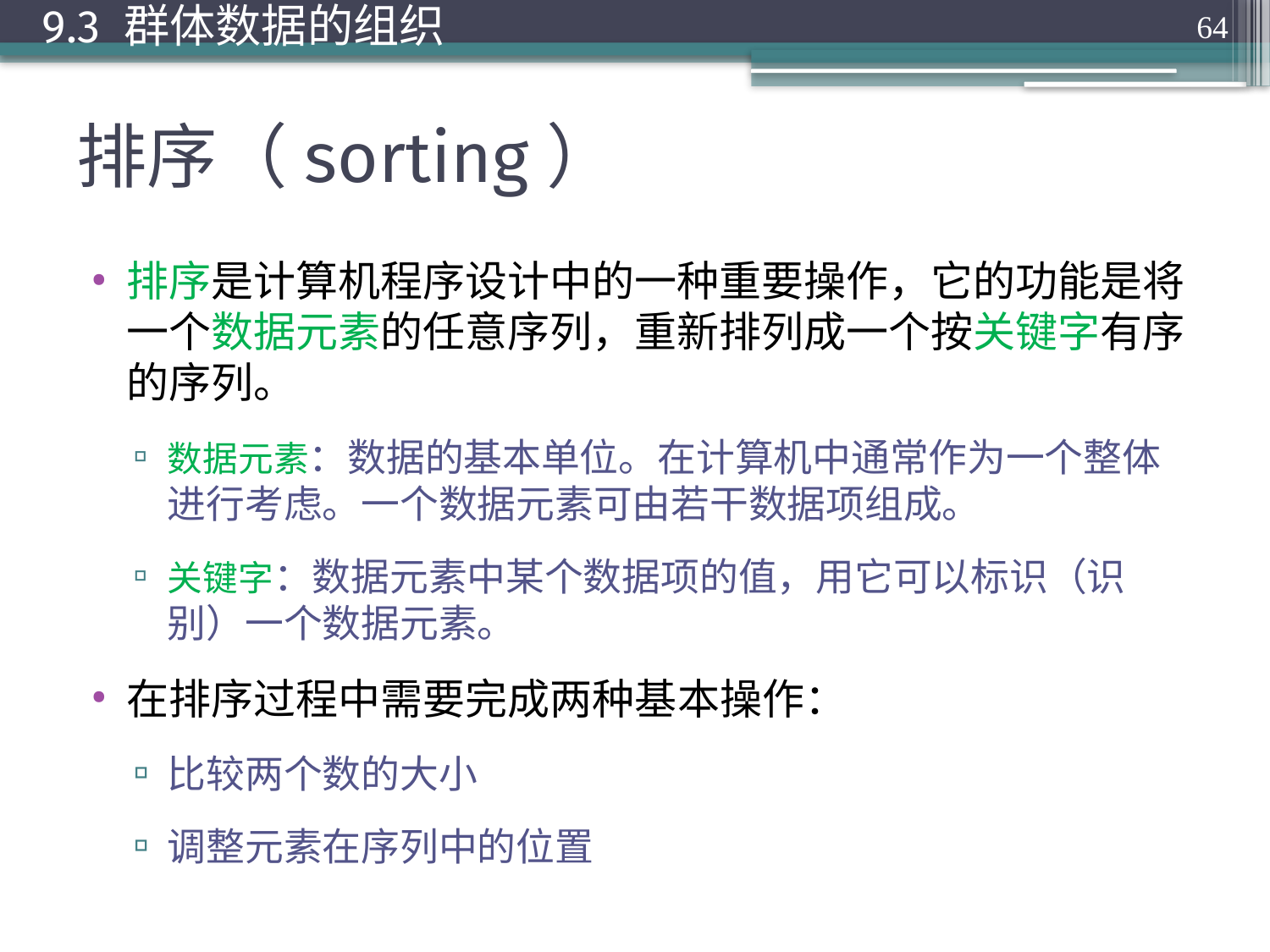

9.3 群体数据的组织
64
# 排序（sorting）
排序是计算机程序设计中的一种重要操作，它的功能是将一个数据元素的任意序列，重新排列成一个按关键字有序的序列。
数据元素：数据的基本单位。在计算机中通常作为一个整体进行考虑。一个数据元素可由若干数据项组成。
关键字：数据元素中某个数据项的值，用它可以标识（识别）一个数据元素。
在排序过程中需要完成两种基本操作：
比较两个数的大小
调整元素在序列中的位置